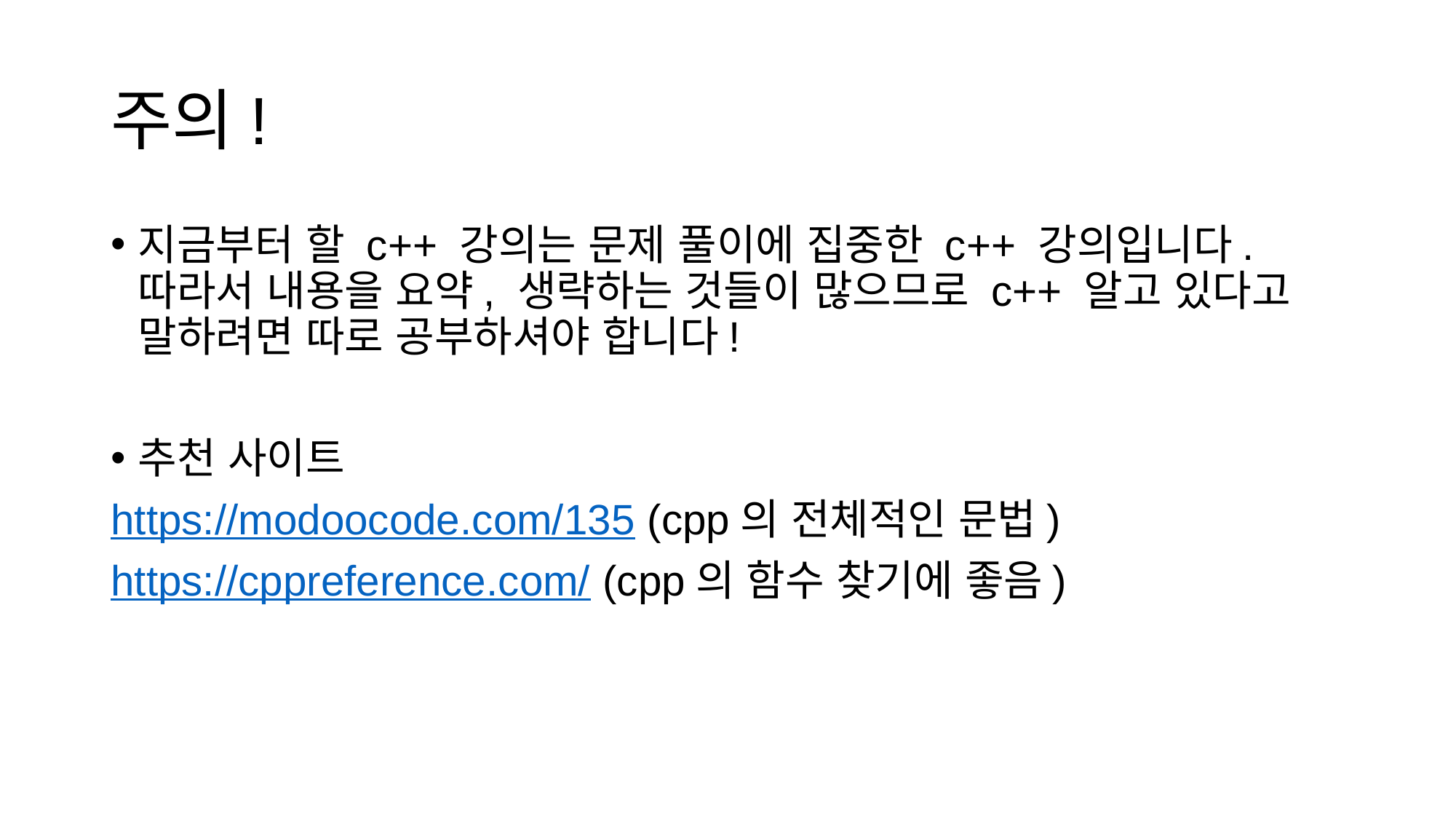

# 주의!
지금부터 할 c++ 강의는 문제 풀이에 집중한 c++ 강의입니다. 따라서 내용을 요약, 생략하는 것들이 많으므로 c++ 알고 있다고 말하려면 따로 공부하셔야 합니다!

추천 사이트
https://modoocode.com/135 (cpp의 전체적인 문법)
https://cppreference.com/ (cpp의 함수 찾기에 좋음)